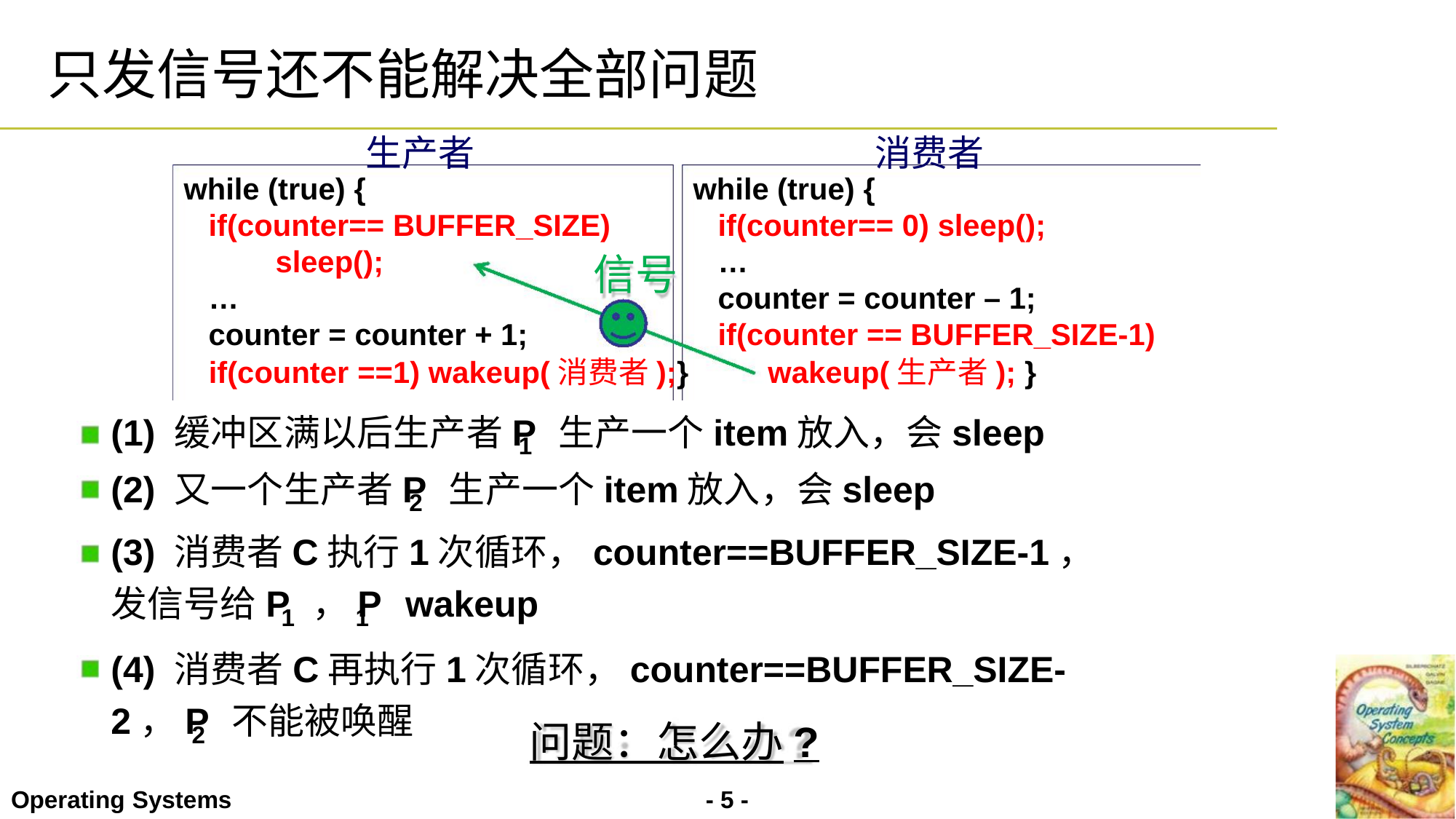

只发信号还不能解决全部问题

生产者
消费者

while (true) {
while (true) {
if(counter== BUFFER_SIZE)
sleep();
…
counter = counter + 1;
if(counter ==1) wakeup(消费者);}
if(counter== 0) sleep();
…
counter = counter – 1;
if(counter == BUFFER_SIZE-1)
wakeup(生产者); }
信号
(1) 缓冲区满以后生产者P 生产一个item放入，会sleep

1
(2) 又一个生产者P 生产一个item放入，会sleep

2
(3) 消费者C执行1次循环，counter==BUFFER_SIZE-1，
发信号给P ，P wakeup

1
1
(4) 消费者C再执行1次循环，counter==BUFFER_SIZE-
2，P 不能被唤醒

问题：怎么办?
2
- 5 -
Operating Systems